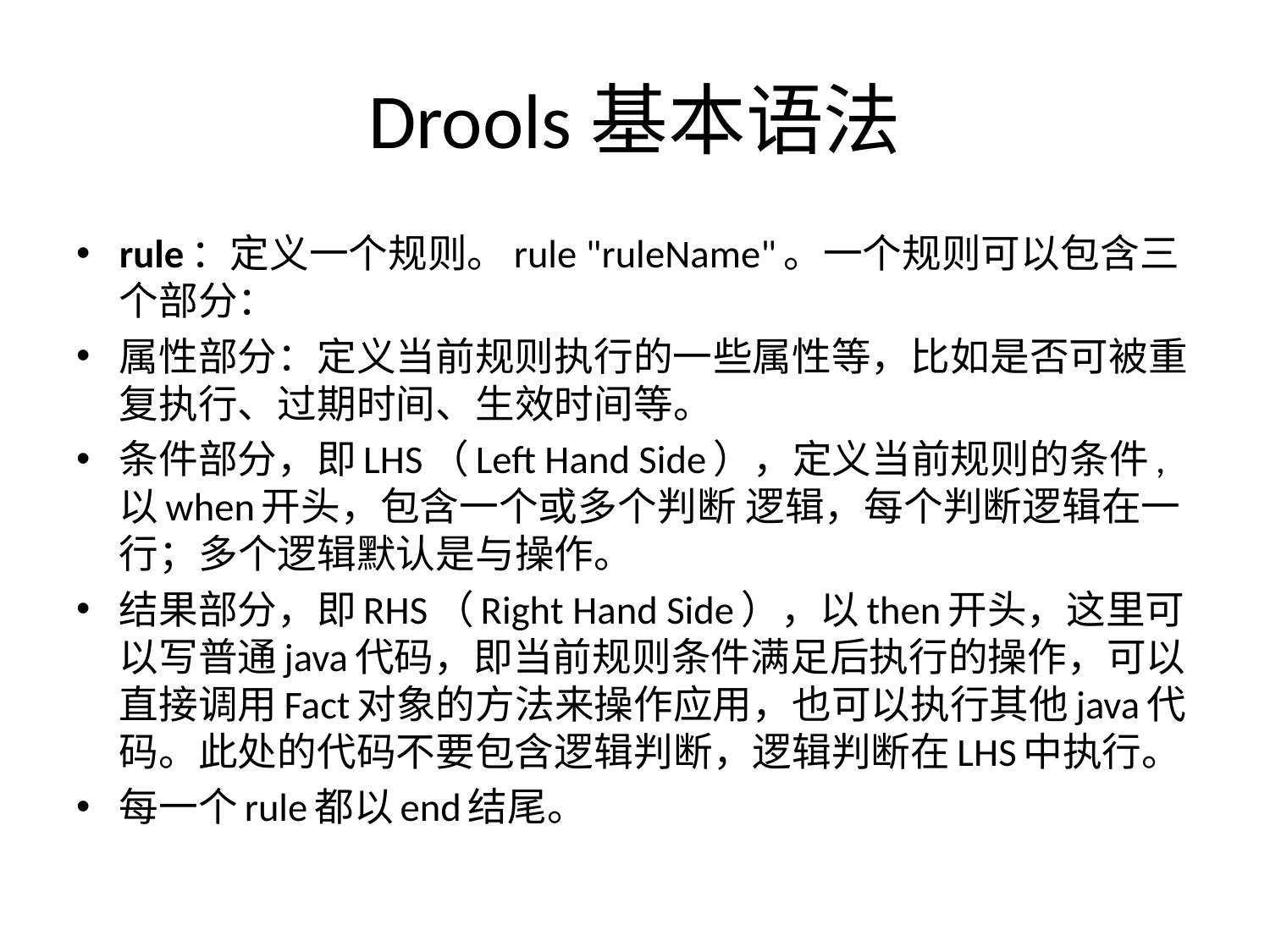

# Drools基本语法
rule：定义一个规则。rule "ruleName"。一个规则可以包含三个部分：
属性部分：定义当前规则执行的一些属性等，比如是否可被重复执行、过期时间、生效时间等。
条件部分，即LHS（Left Hand Side），定义当前规则的条件,  以when开头，包含一个或多个判断 逻辑，每个判断逻辑在一行；多个逻辑默认是与操作。
结果部分，即RHS（Right Hand Side），以then开头，这里可以写普通java代码，即当前规则条件满足后执行的操作，可以直接调用Fact对象的方法来操作应用，也可以执行其他java代码。此处的代码不要包含逻辑判断，逻辑判断在LHS中执行。
每一个rule都以end结尾。